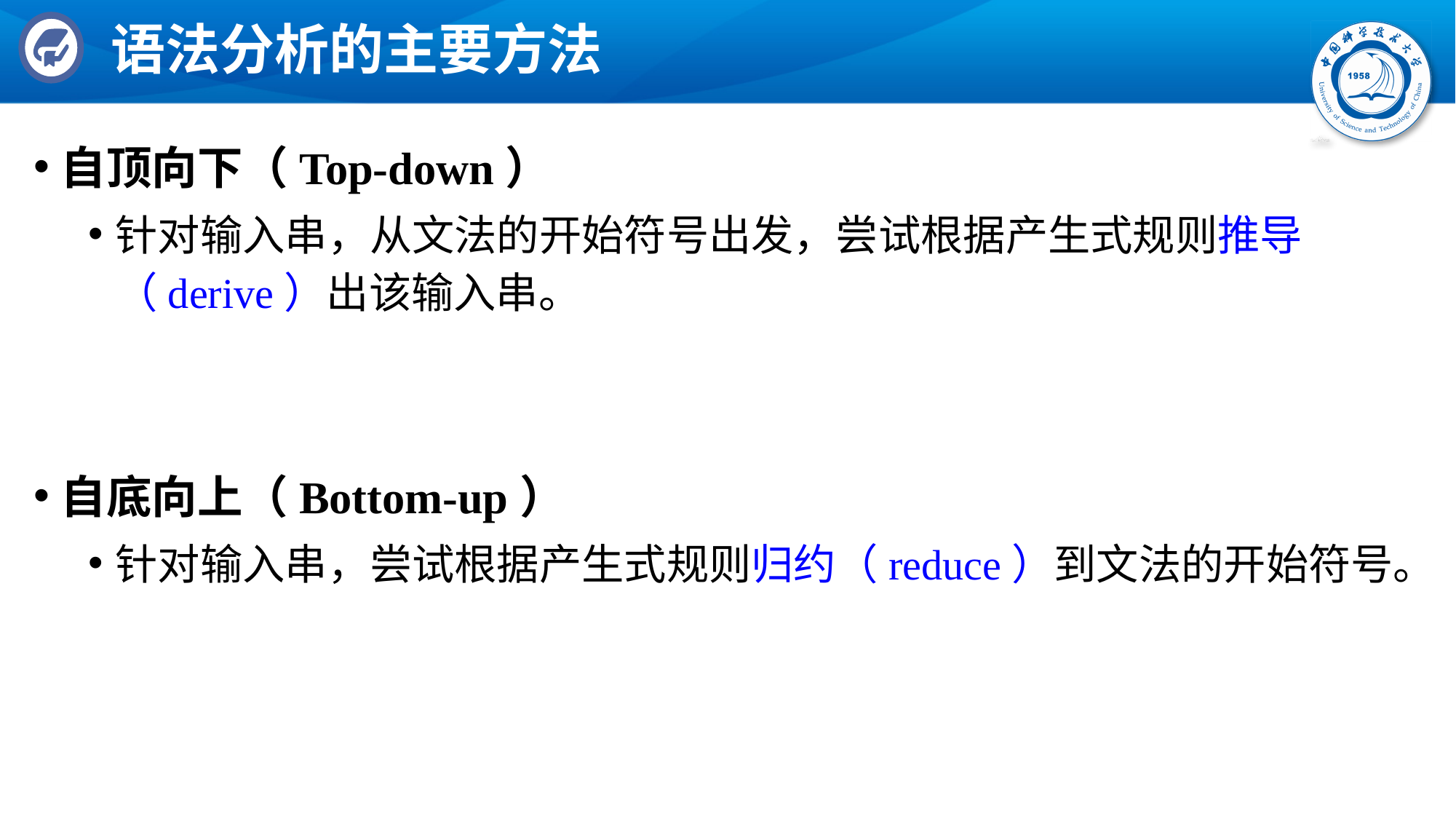

# 语法分析的主要方法
自顶向下（Top-down）
针对输入串，从文法的开始符号出发，尝试根据产生式规则推导（derive）出该输入串。

自底向上（Bottom-up）
针对输入串，尝试根据产生式规则归约（reduce）到文法的开始符号。